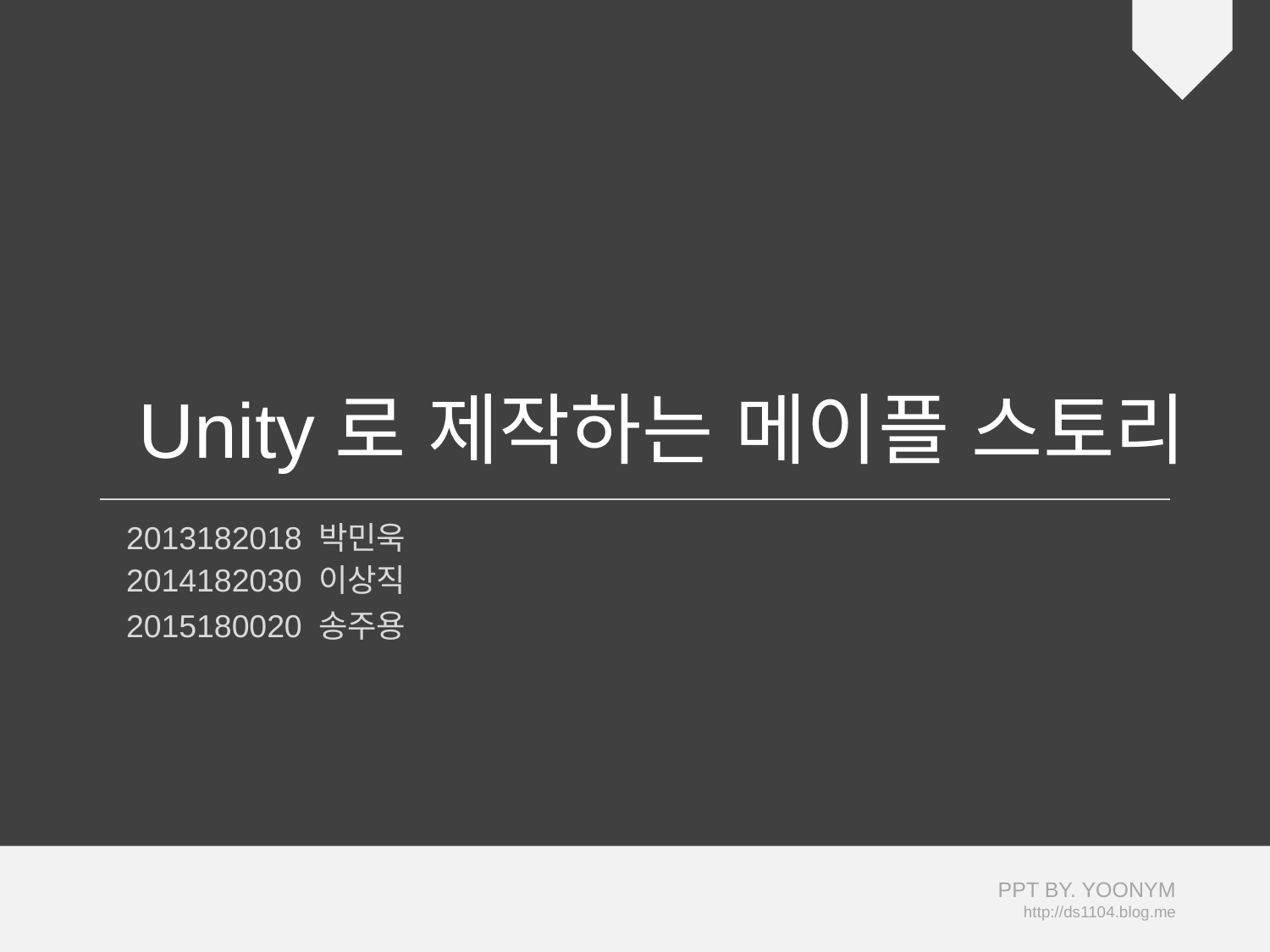

Unity로 제작하는 메이플 스토리
2013182018 박민욱
2014182030 이상직
2015180020 송주용

PPT BY. YOONYM
http://ds1104.blog.me